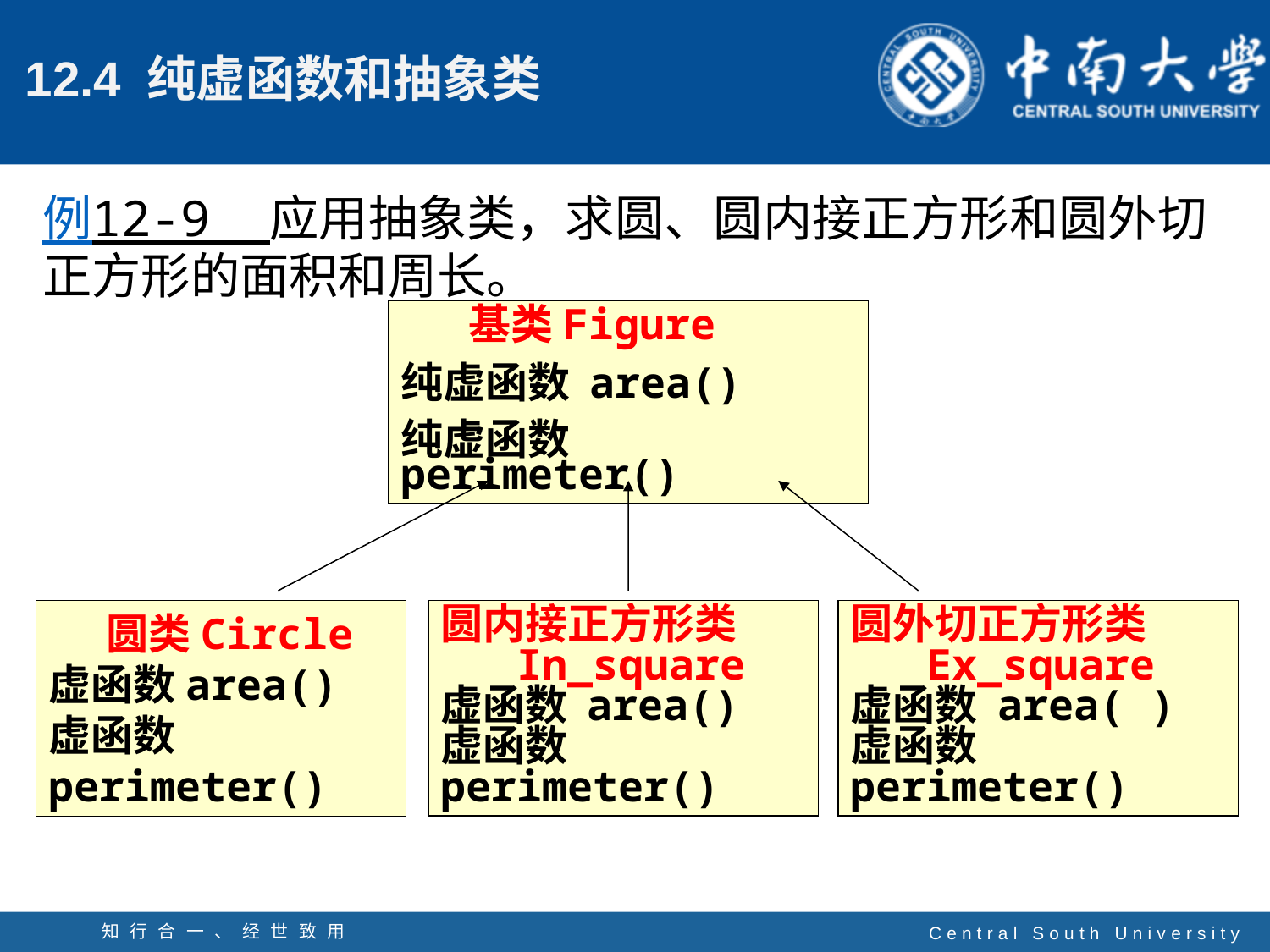

例12-9  应用抽象类，求圆、圆内接正方形和圆外切正方形的面积和周长。

     基类Figure
纯虚函数 area()
纯虚函数 perimeter()

     圆类Circle
虚函数area()
虚函数perimeter()
圆内接正方形类
   In_square
虚函数 area()
虚函数 perimeter()
圆外切正方形类
   Ex_square
虚函数 area( )
虚函数 perimeter()

知行合一、经世致用
自强不息 厚德载物
Central South University